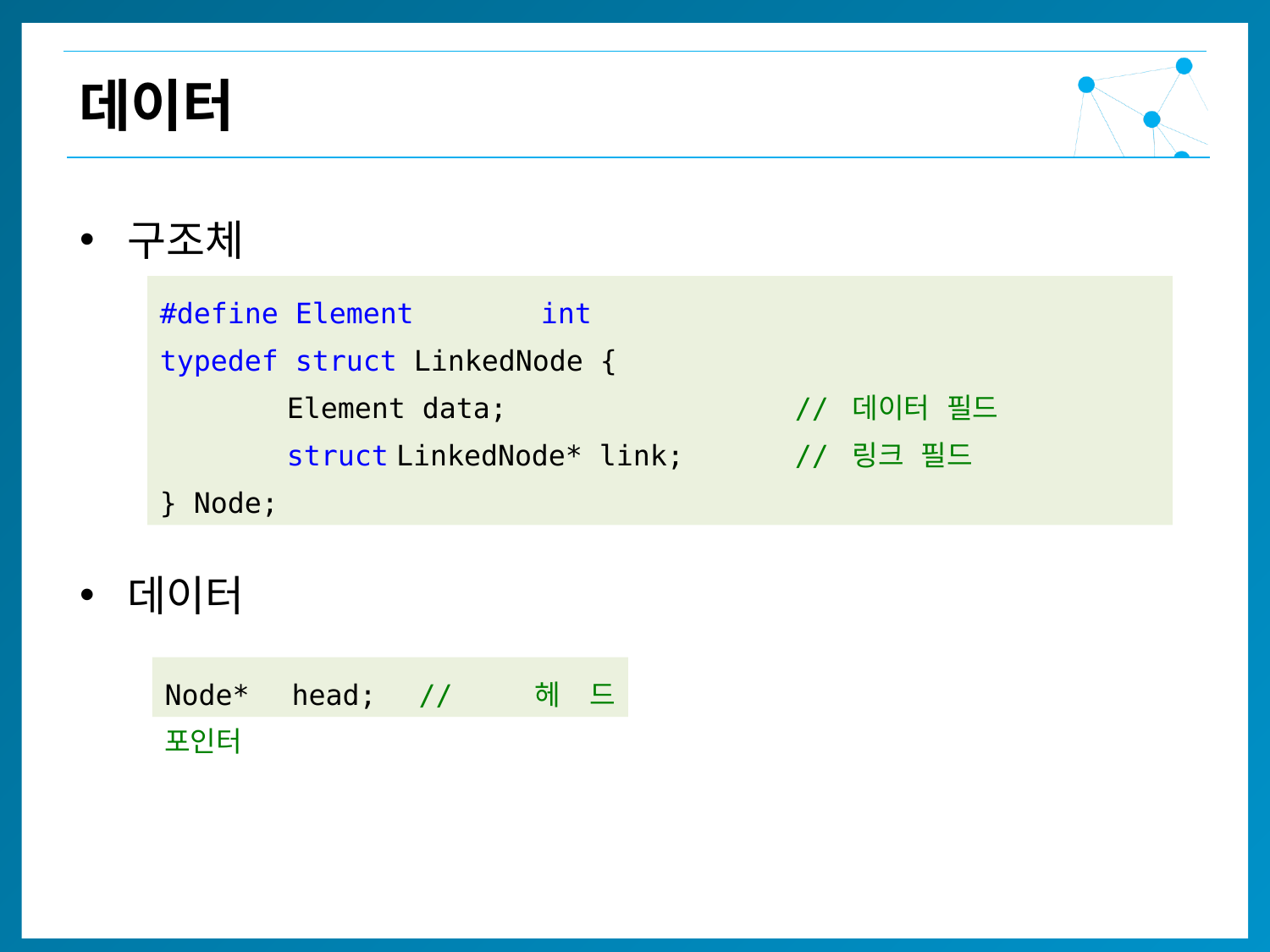

데이터
구조체

데이터
#define Element	int
typedef struct LinkedNode {
	Element data;			// 데이터 필드
	struct LinkedNode* link;	// 링크 필드
} Node;
Node*	head;	// 헤드 포인터